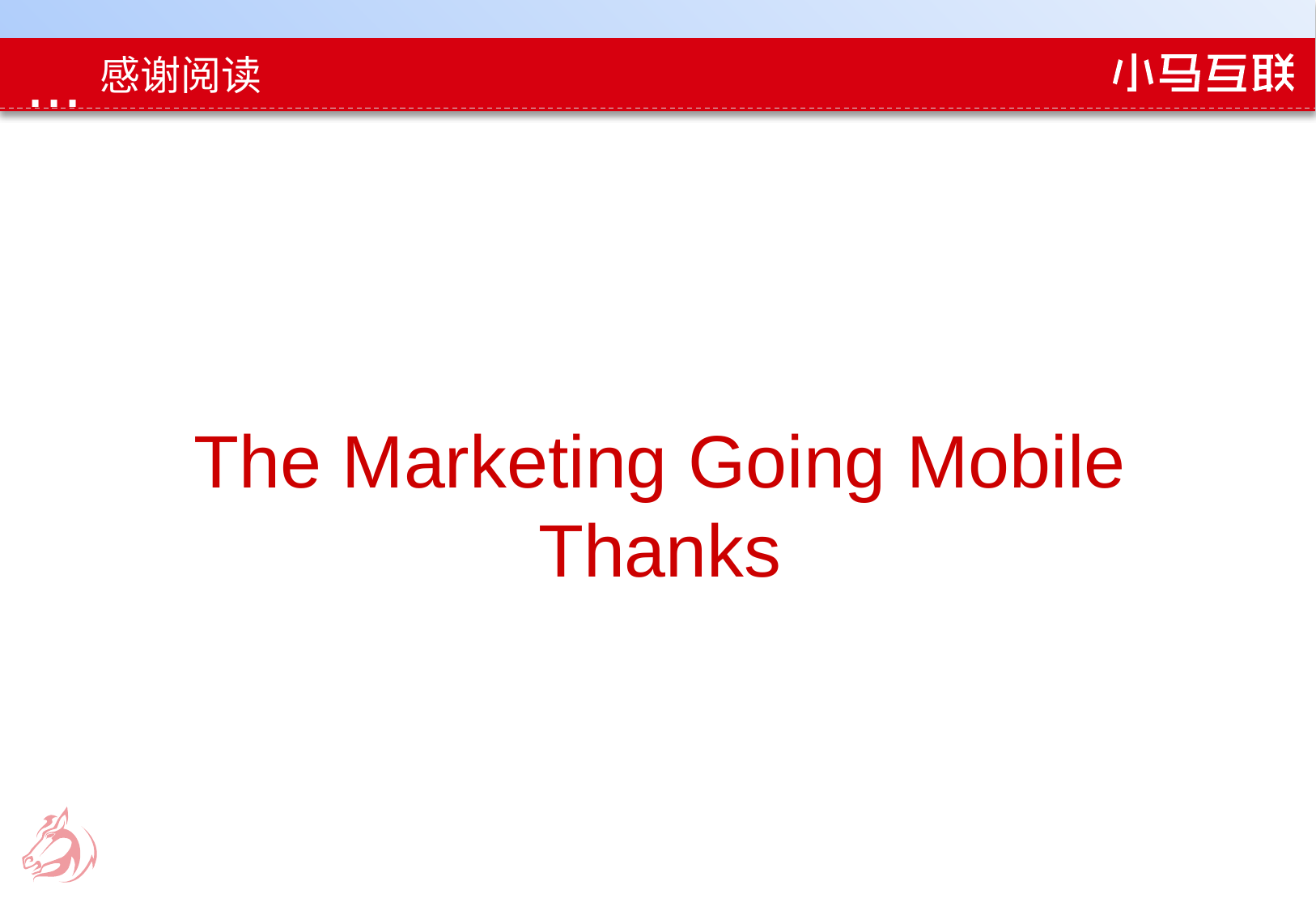

...
# 感谢阅读
The Marketing Going Mobile
Thanks